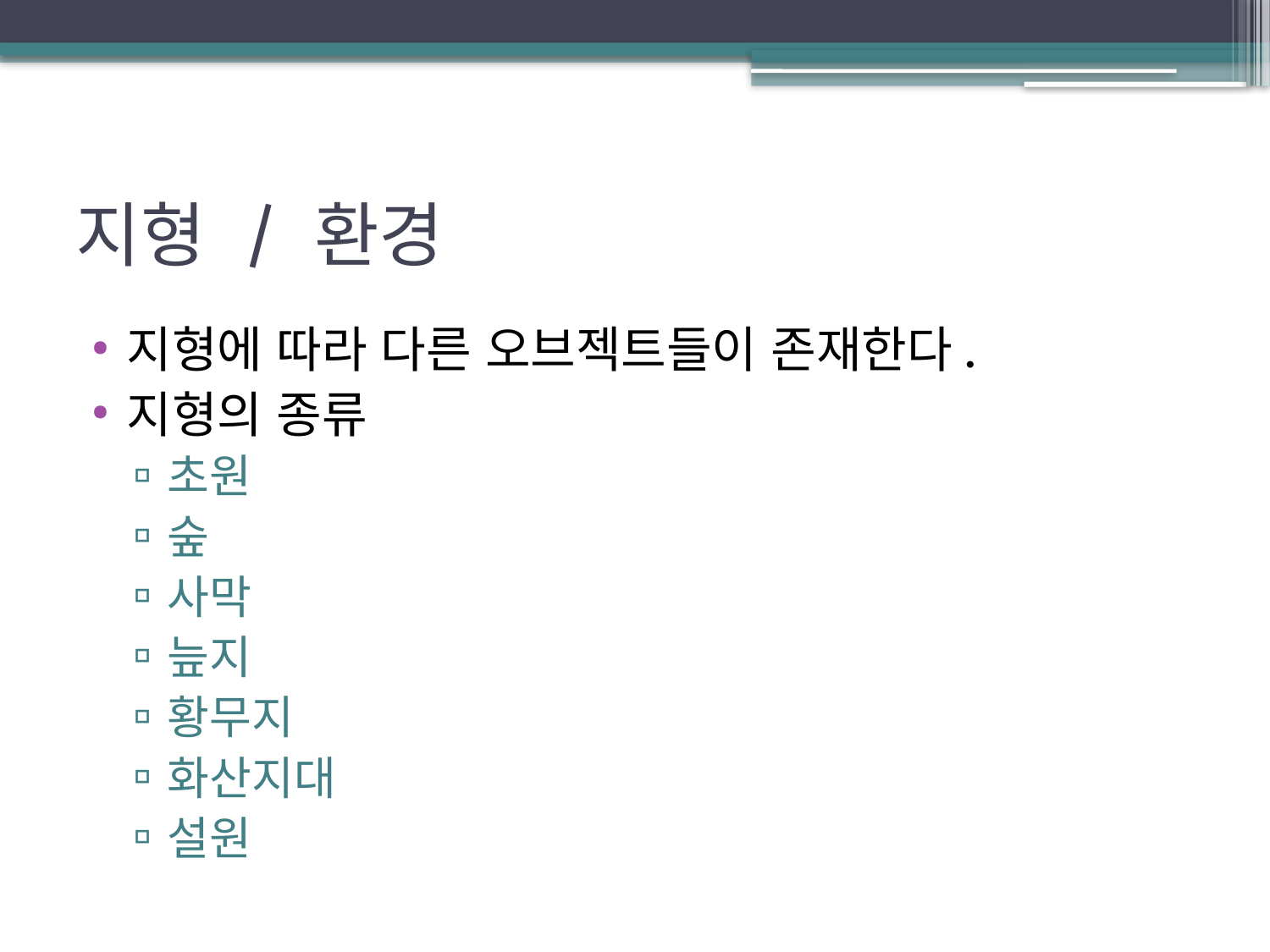

# 지형 / 환경
지형에 따라 다른 오브젝트들이 존재한다.
지형의 종류
초원
숲
사막
늪지
황무지
화산지대
설원